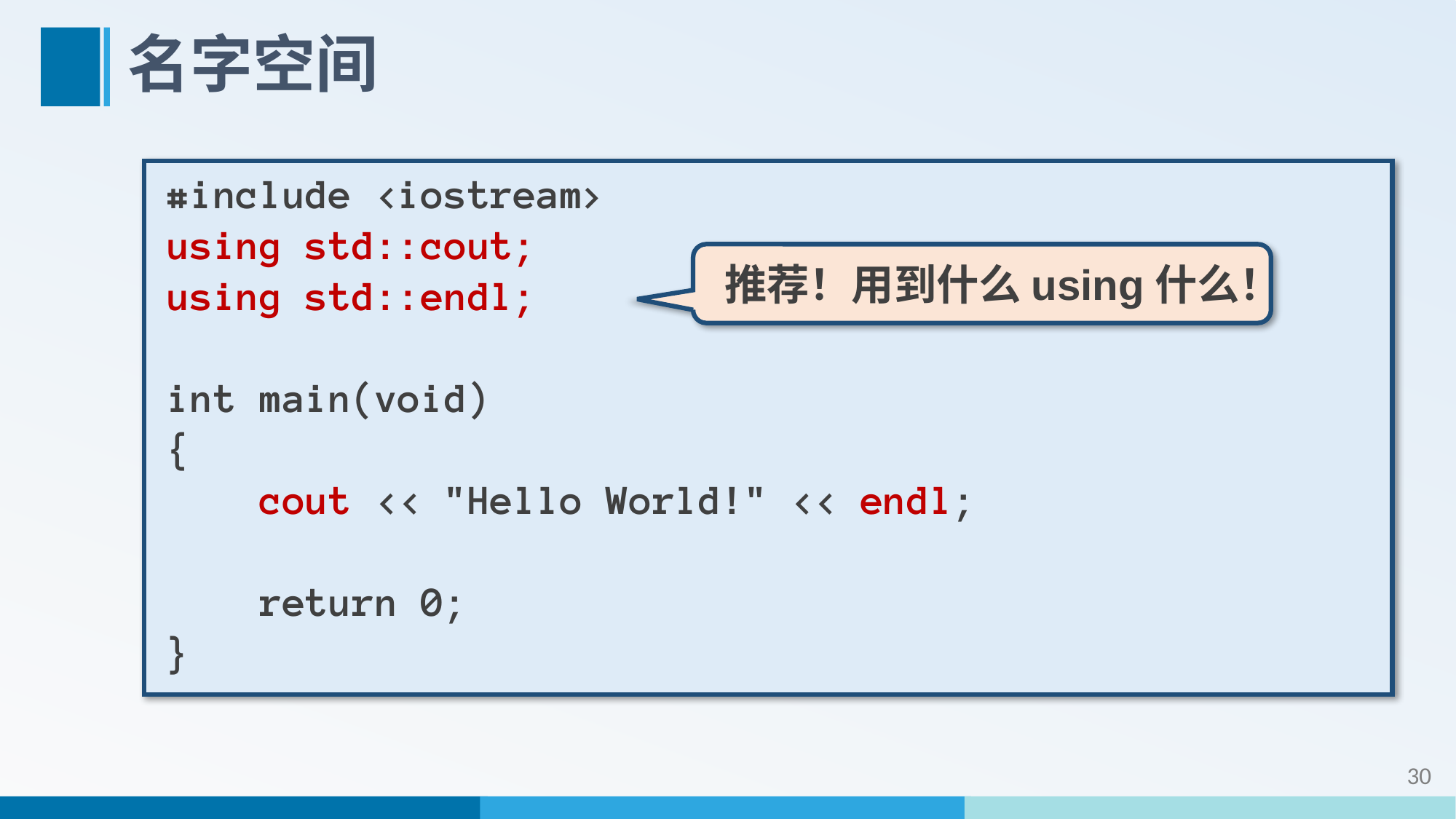

# 名字空间
#include <iostream>
using std::cout;
using std::endl;

int main(void)
{
    cout << "Hello World!" << endl;

    return 0;
}
推荐！用到什么using什么！